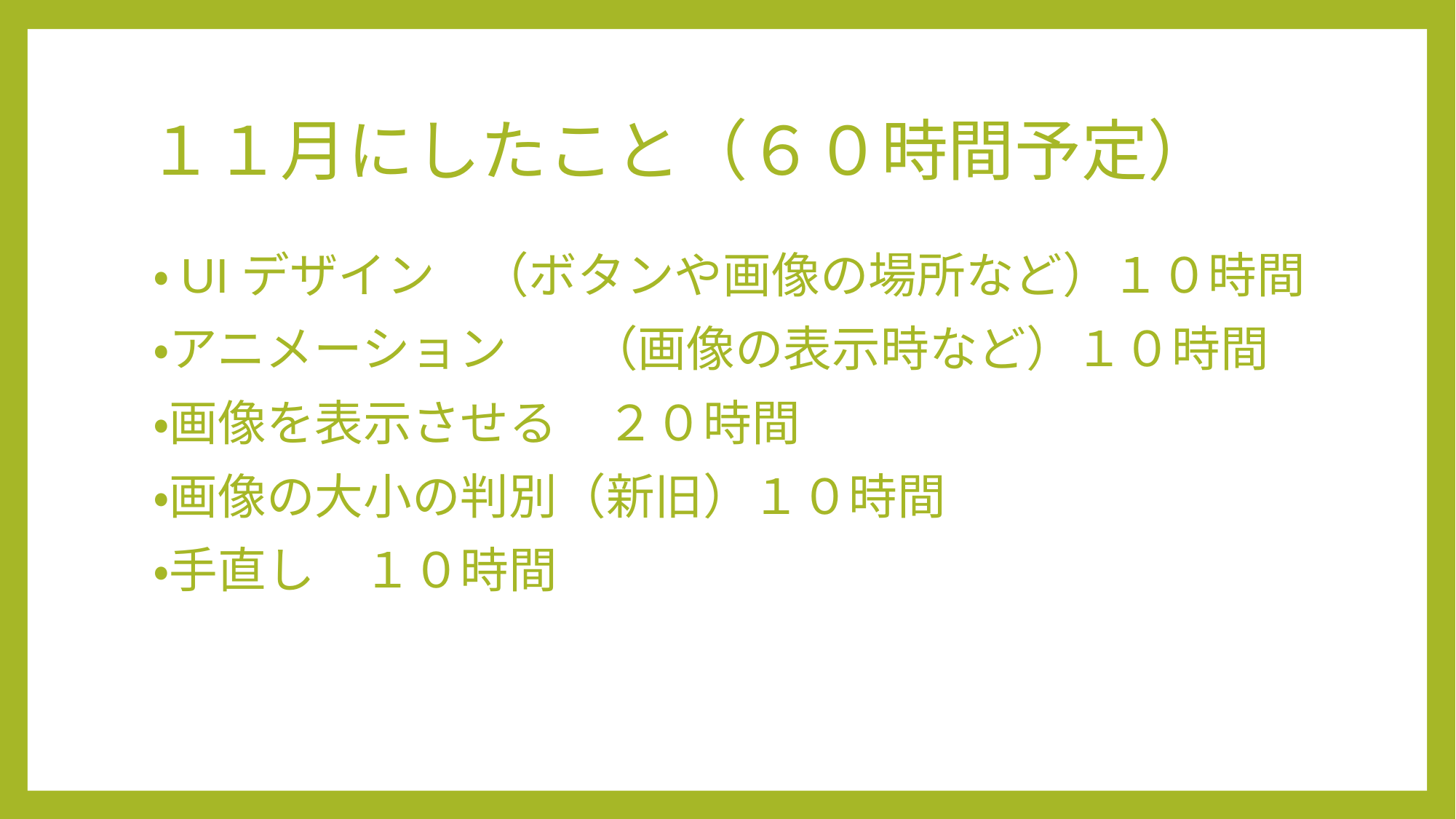

# １１月にしたこと（６０時間予定）
・UIデザイン	（ボタンや画像の場所など）１０時間
・アニメーション	（画像の表示時など）１０時間
・画像を表示させる　２０時間
・画像の大小の判別（新旧）１０時間
・手直し　１０時間